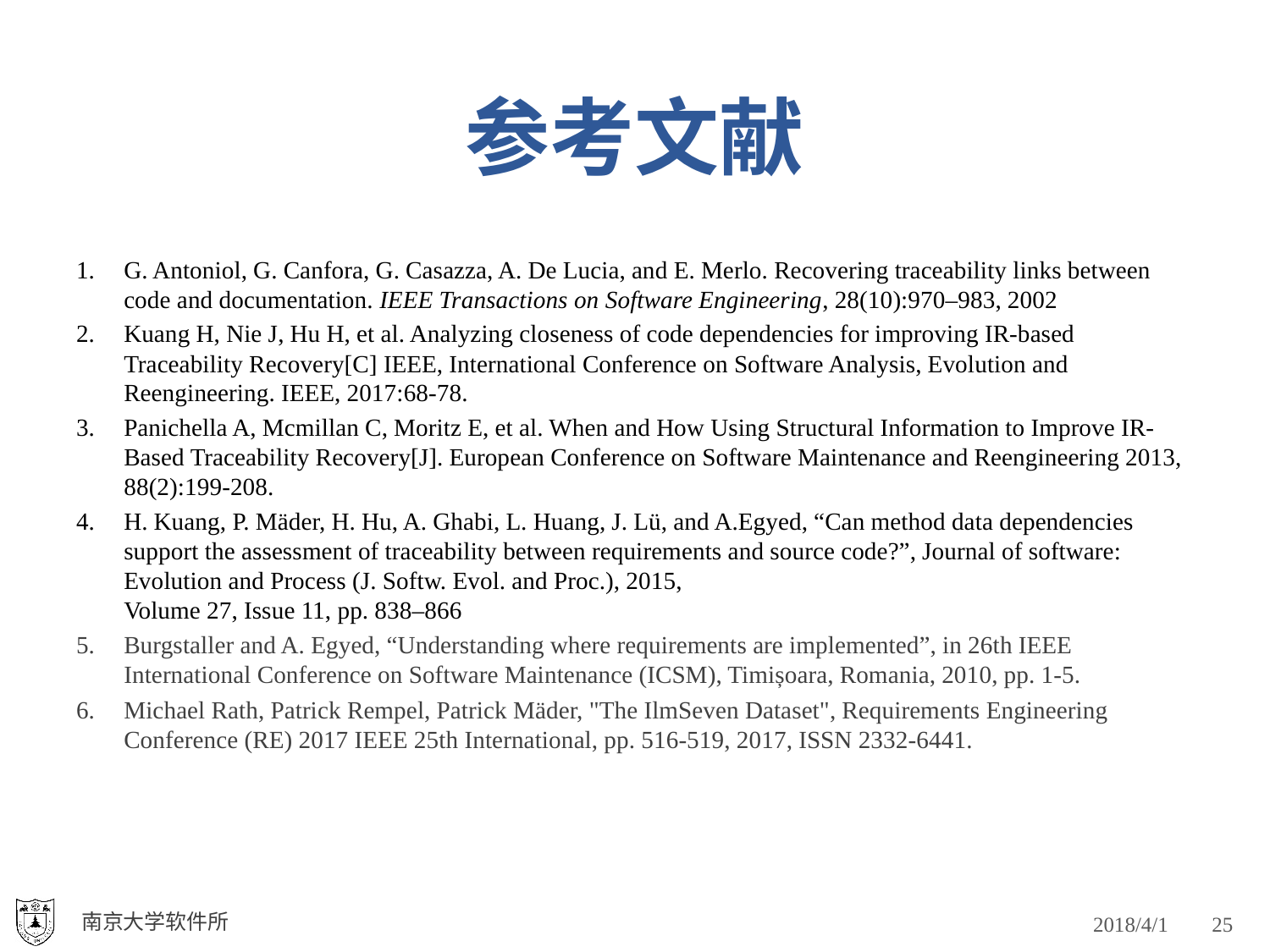

# 参考文献
G. Antoniol, G. Canfora, G. Casazza, A. De Lucia, and E. Merlo. Recovering traceability links between code and documentation. IEEE Transactions on Software Engineering, 28(10):970–983, 2002
Kuang H, Nie J, Hu H, et al. Analyzing closeness of code dependencies for improving IR-based Traceability Recovery[C] IEEE, International Conference on Software Analysis, Evolution and Reengineering. IEEE, 2017:68-78.
Panichella A, Mcmillan C, Moritz E, et al. When and How Using Structural Information to Improve IR-Based Traceability Recovery[J]. European Conference on Software Maintenance and Reengineering 2013, 88(2):199-208.
H. Kuang, P. Mäder, H. Hu, A. Ghabi, L. Huang, J. Lü, and A.Egyed, “Can method data dependencies support the assessment of traceability between requirements and source code?”, Journal of software: Evolution and Process (J. Softw. Evol. and Proc.), 2015,
Volume 27, Issue 11, pp. 838–866
Burgstaller and A. Egyed, “Understanding where requirements are implemented”, in 26th IEEE International Conference on Software Maintenance (ICSM), Timișoara, Romania, 2010, pp. 1-5.
Michael Rath, Patrick Rempel, Patrick Mäder, "The IlmSeven Dataset", Requirements Engineering Conference (RE) 2017 IEEE 25th International, pp. 516-519, 2017, ISSN 2332-6441.

南京大学软件所
2018/4/1
25